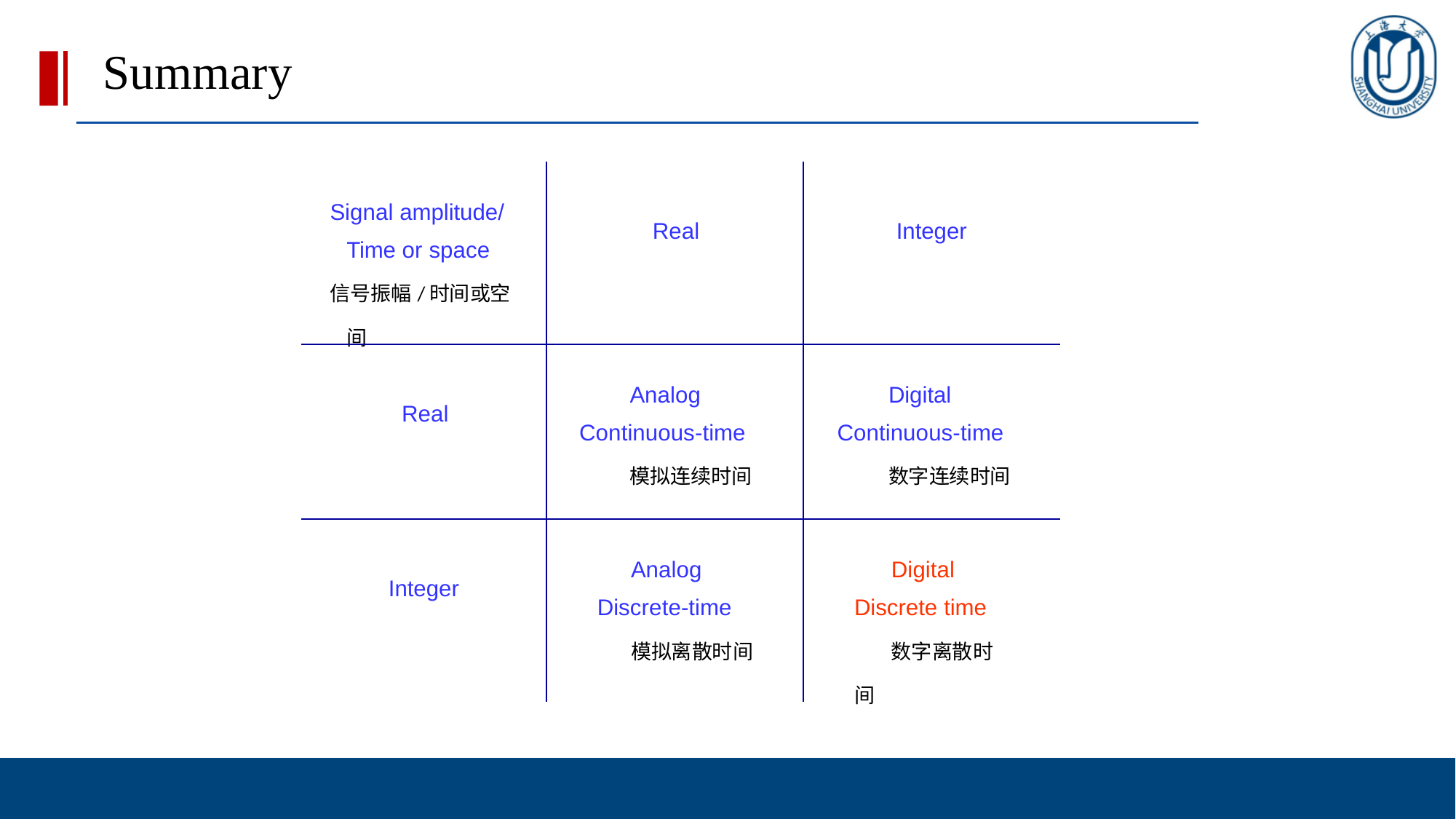

# Summary
| Signal amplitude/ Time or space 信号振幅/时间或空间 | Real | Integer |
| --- | --- | --- |
| Real | Analog Continuous-time 模拟连续时间 | Digital Continuous-time 数字连续时间 |
| Integer | Analog Discrete-time 模拟离散时间 | Digital Discrete time 数字离散时间 |